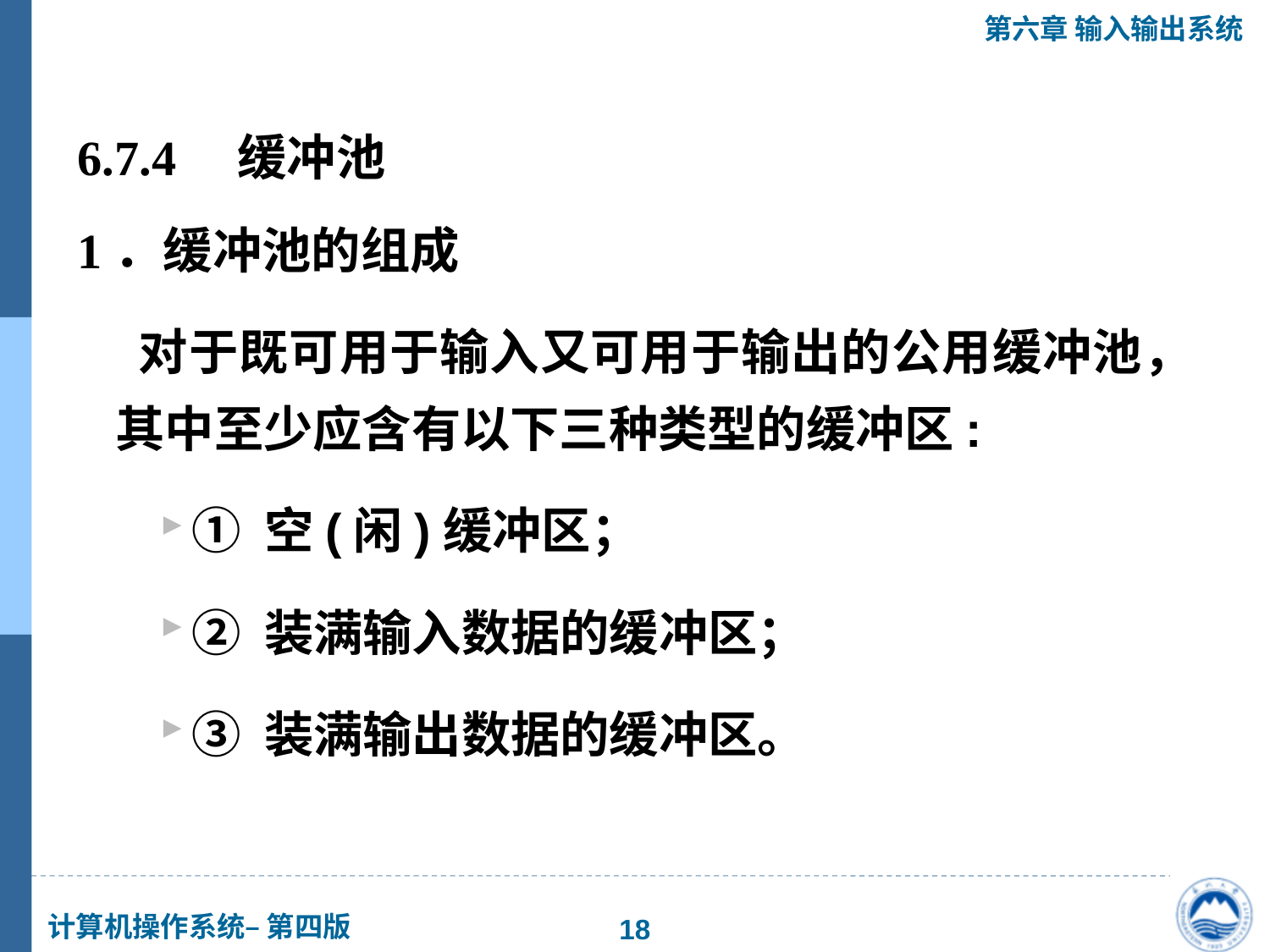

6.7.4　缓冲池
1．缓冲池的组成
    对于既可用于输入又可用于输出的公用缓冲池，其中至少应含有以下三种类型的缓冲区:
① 空(闲)缓冲区；
② 装满输入数据的缓冲区；
③ 装满输出数据的缓冲区。